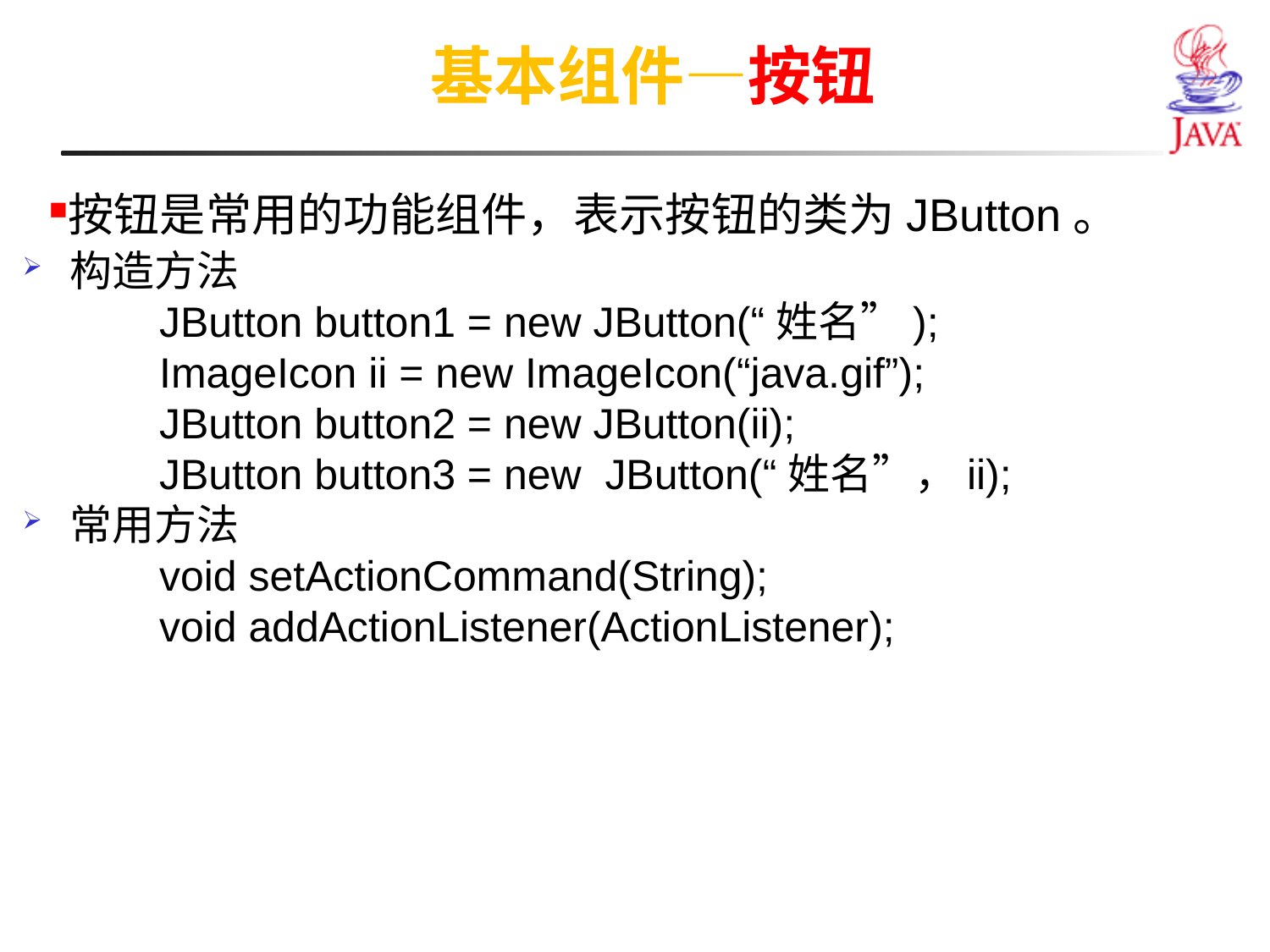

基本组件—按钮

按钮是常用的功能组件，表示按钮的类为JButton。
构造方法
JButton button1 = new JButton(“姓名”);
ImageIcon ii = new ImageIcon(“java.gif”);
JButton button2 = new JButton(ii);
JButton button3 = new  JButton(“姓名”，ii);
常用方法
void setActionCommand(String);
void addActionListener(ActionListener);